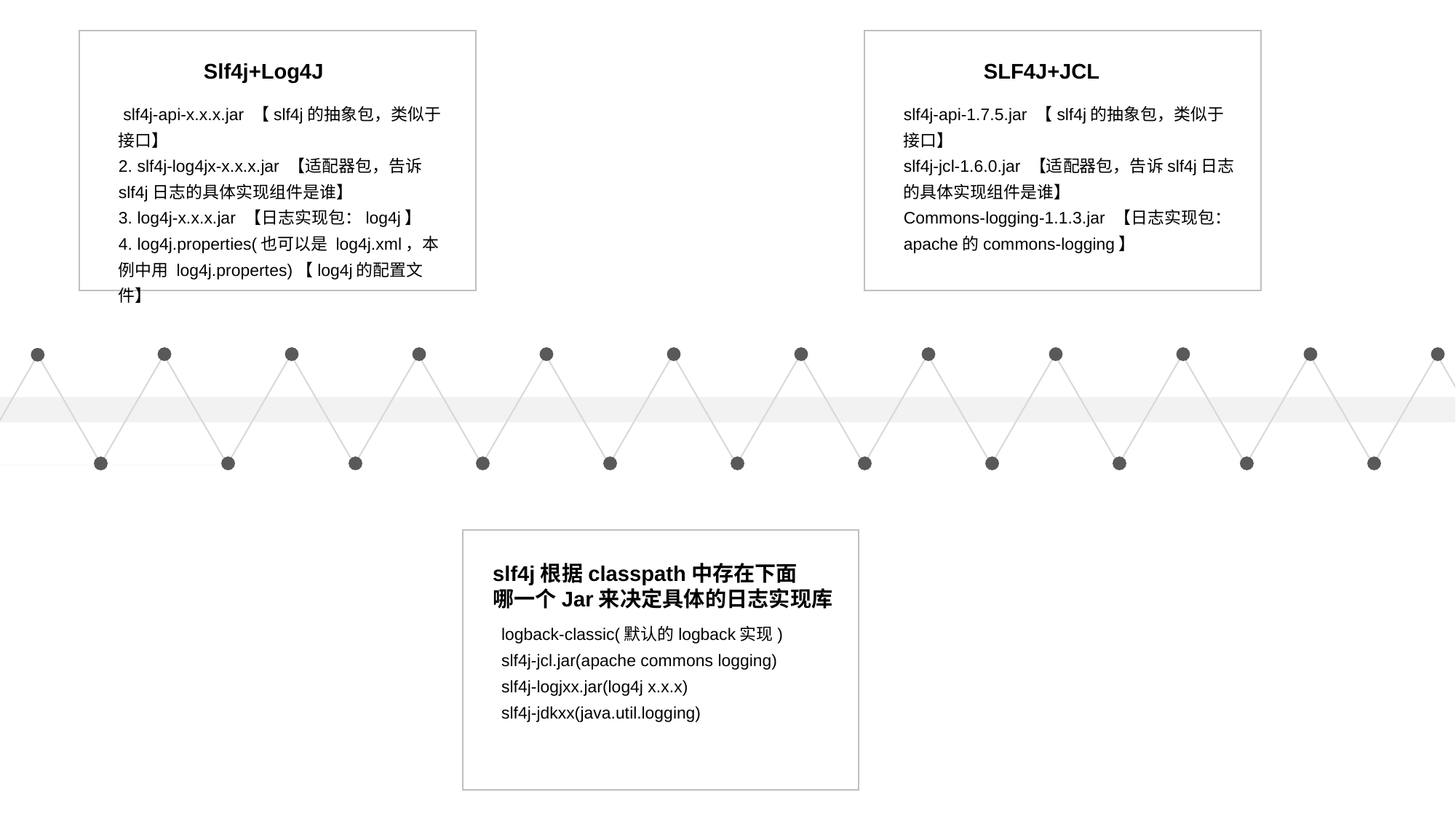

Slf4j+Log4J
 slf4j-api-x.x.x.jar 【slf4j的抽象包，类似于接口】
2. slf4j-log4jx-x.x.x.jar 【适配器包，告诉slf4j日志的具体实现组件是谁】
3. log4j-x.x.x.jar 【日志实现包：log4j】
4. log4j.properties(也可以是 log4j.xml，本例中用 log4j.propertes)【log4j的配置文件】

SLF4J+JCL
slf4j-api-1.7.5.jar 【slf4j的抽象包，类似于接口】
slf4j-jcl-1.6.0.jar 【适配器包，告诉slf4j日志的具体实现组件是谁】
Commons-logging-1.1.3.jar 【日志实现包：apache的commons-logging】

slf4j根据classpath中存在下面
哪一个Jar来决定具体的日志实现库
logback-classic(默认的logback实现) 
slf4j-jcl.jar(apache commons logging) 
slf4j-logjxx.jar(log4j x.x.x) 
slf4j-jdkxx(java.util.logging)